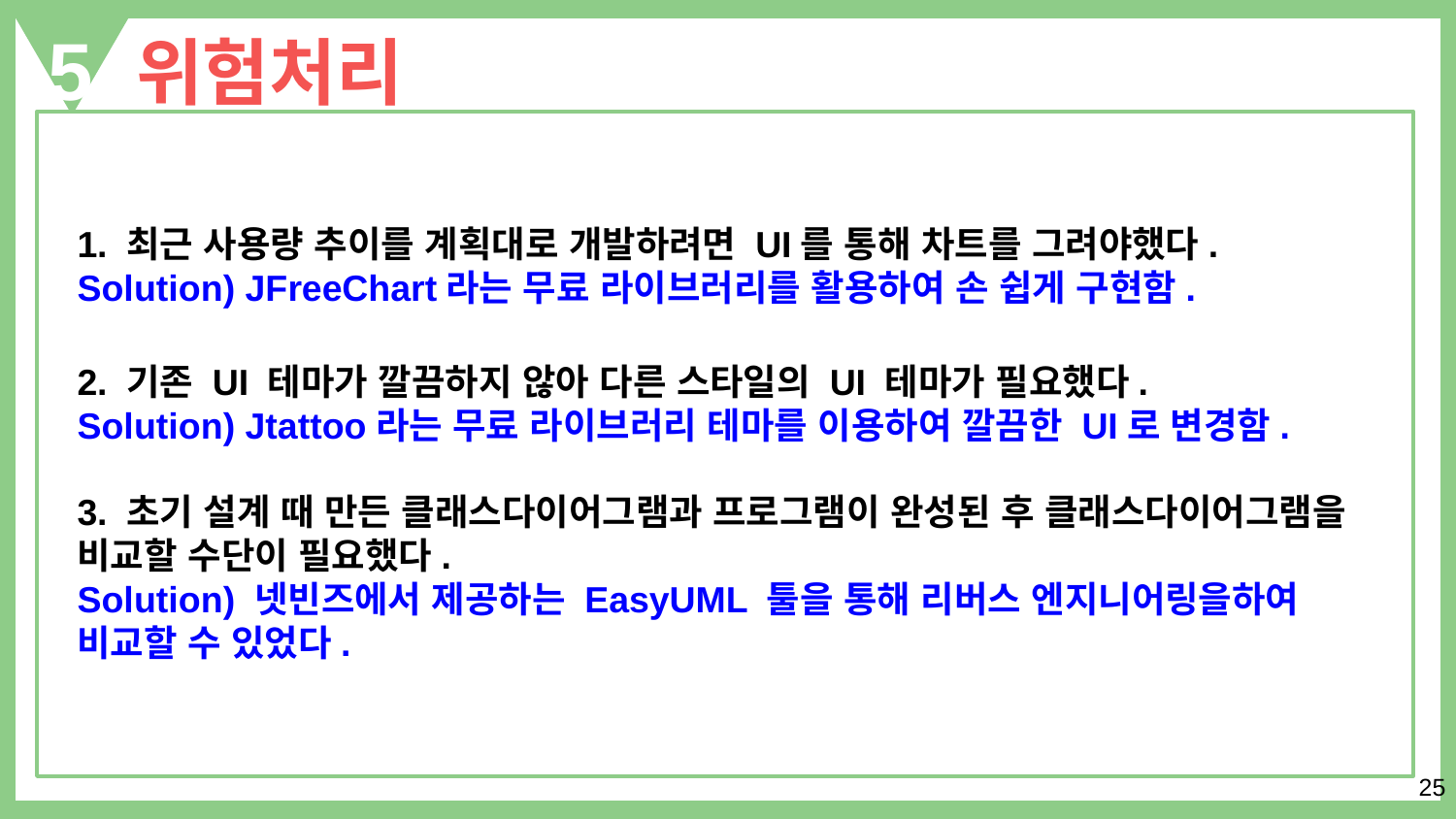

5
위험처리
1. 최근 사용량 추이를 계획대로 개발하려면 UI를 통해 차트를 그려야했다.
Solution) JFreeChart라는 무료 라이브러리를 활용하여 손 쉽게 구현함.
2. 기존 UI 테마가 깔끔하지 않아 다른 스타일의 UI 테마가 필요했다.
Solution) Jtattoo라는 무료 라이브러리 테마를 이용하여 깔끔한 UI로 변경함.
3. 초기 설계 때 만든 클래스다이어그램과 프로그램이 완성된 후 클래스다이어그램을 비교할 수단이 필요했다.
Solution) 넷빈즈에서 제공하는 EasyUML 툴을 통해 리버스 엔지니어링을하여 비교할 수 있었다.
25